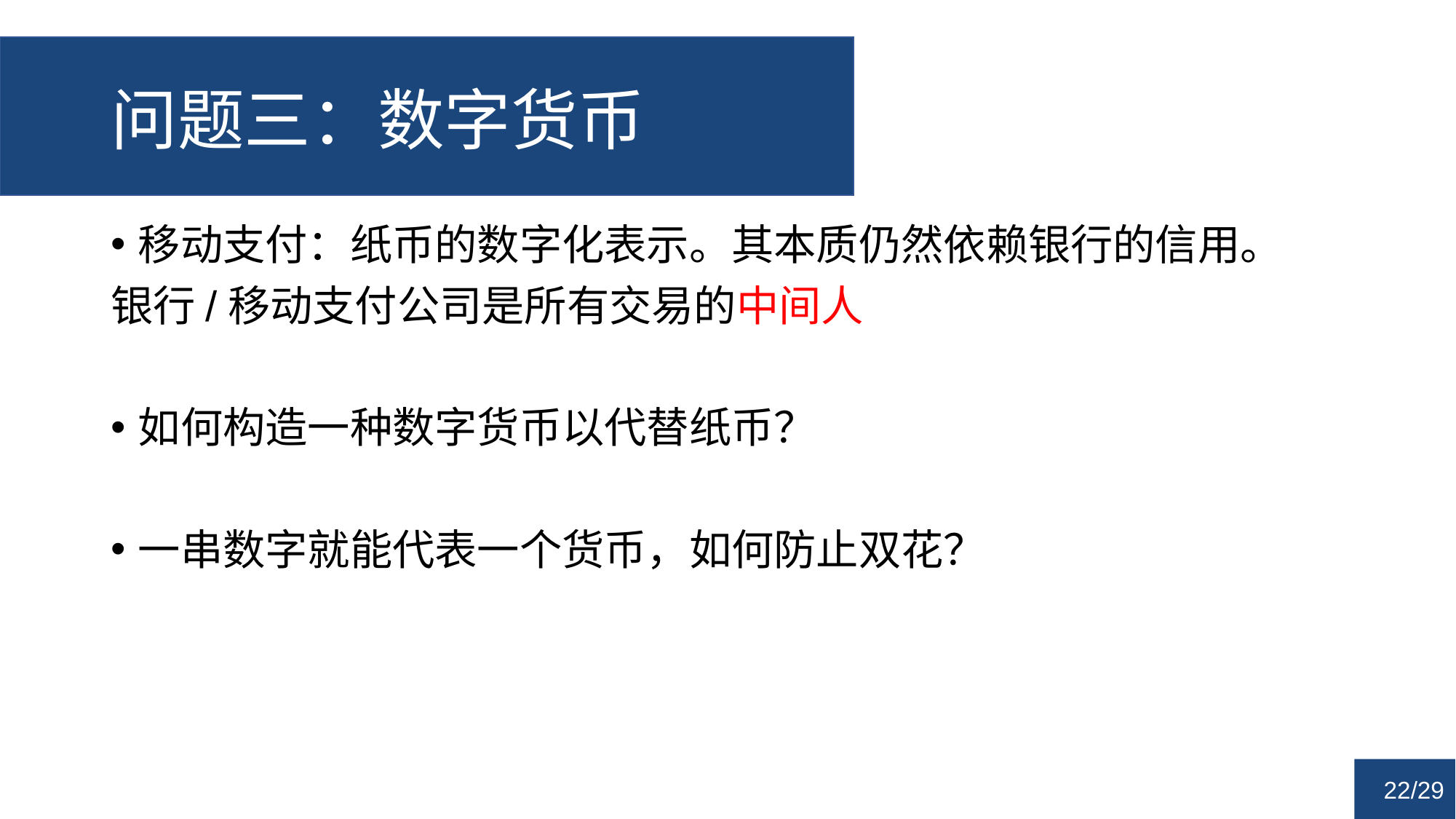

# 问题三：数字货币
移动支付：纸币的数字化表示。其本质仍然依赖银行的信用。
银行/移动支付公司是所有交易的中间人

如何构造一种数字货币以代替纸币？

一串数字就能代表一个货币，如何防止双花？
22/29